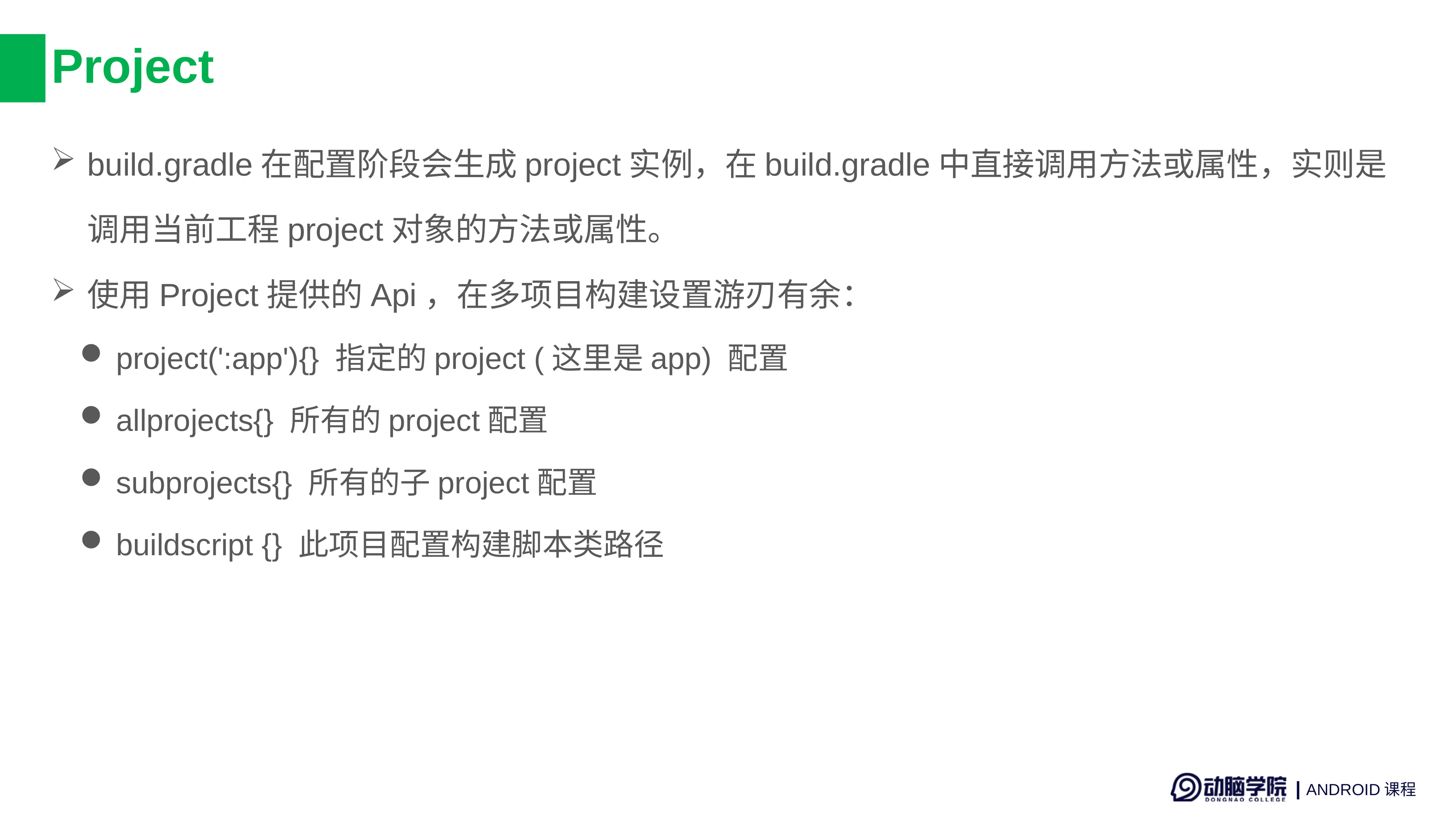

# Project
build.gradle在配置阶段会生成project实例，在build.gradle中直接调用方法或属性，实则是调用当前工程project对象的方法或属性。
使用Project提供的Api，在多项目构建设置游刃有余：
project(':app'){} 指定的project (这里是app) 配置
allprojects{} 所有的project配置
subprojects{} 所有的子project配置
buildscript {} 此项目配置构建脚本类路径